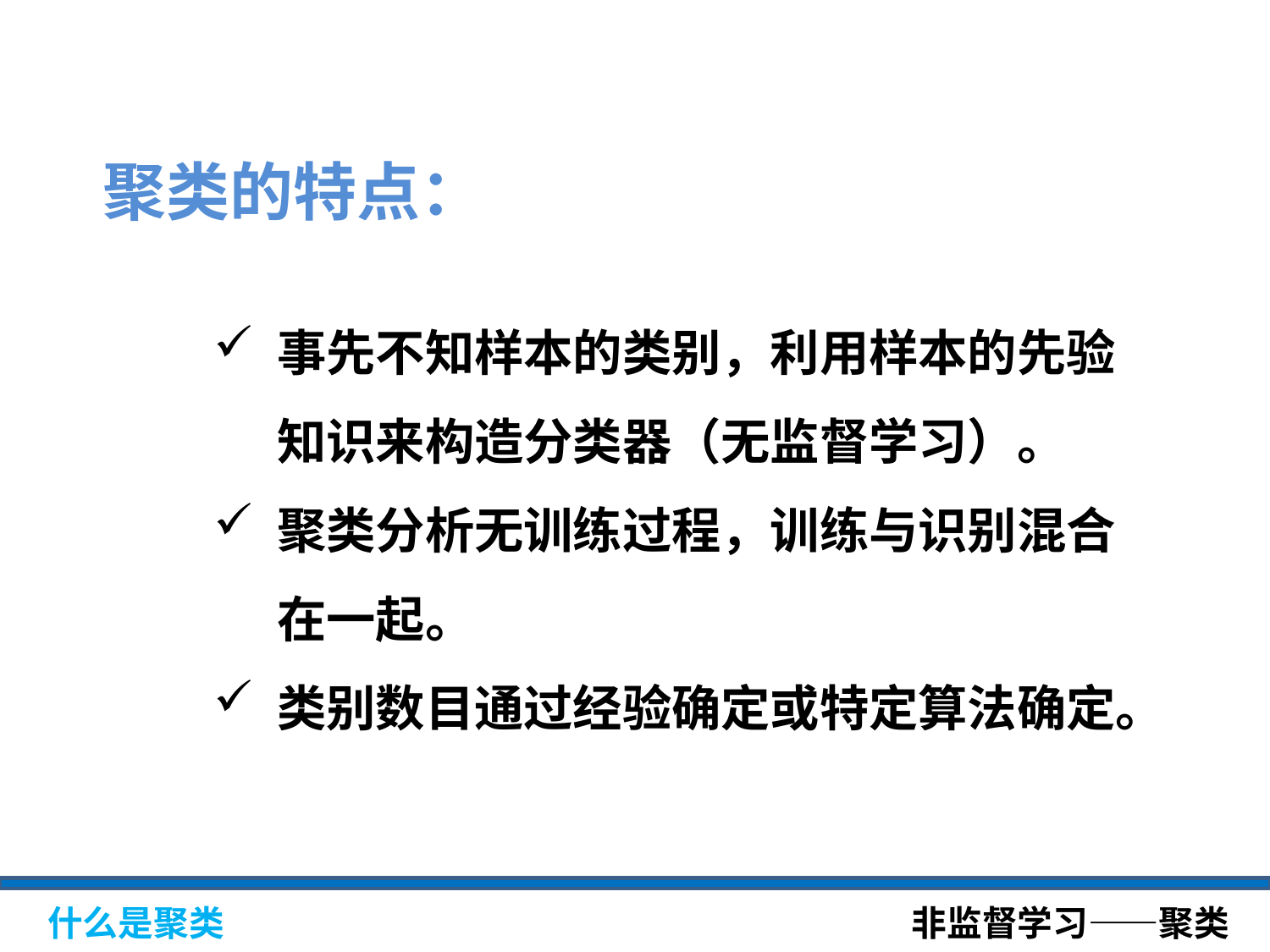

聚类的特点：
事先不知样本的类别，利用样本的先验知识来构造分类器（无监督学习）。
聚类分析无训练过程，训练与识别混合在一起。
类别数目通过经验确定或特定算法确定。

非监督学习——聚类
什么是聚类